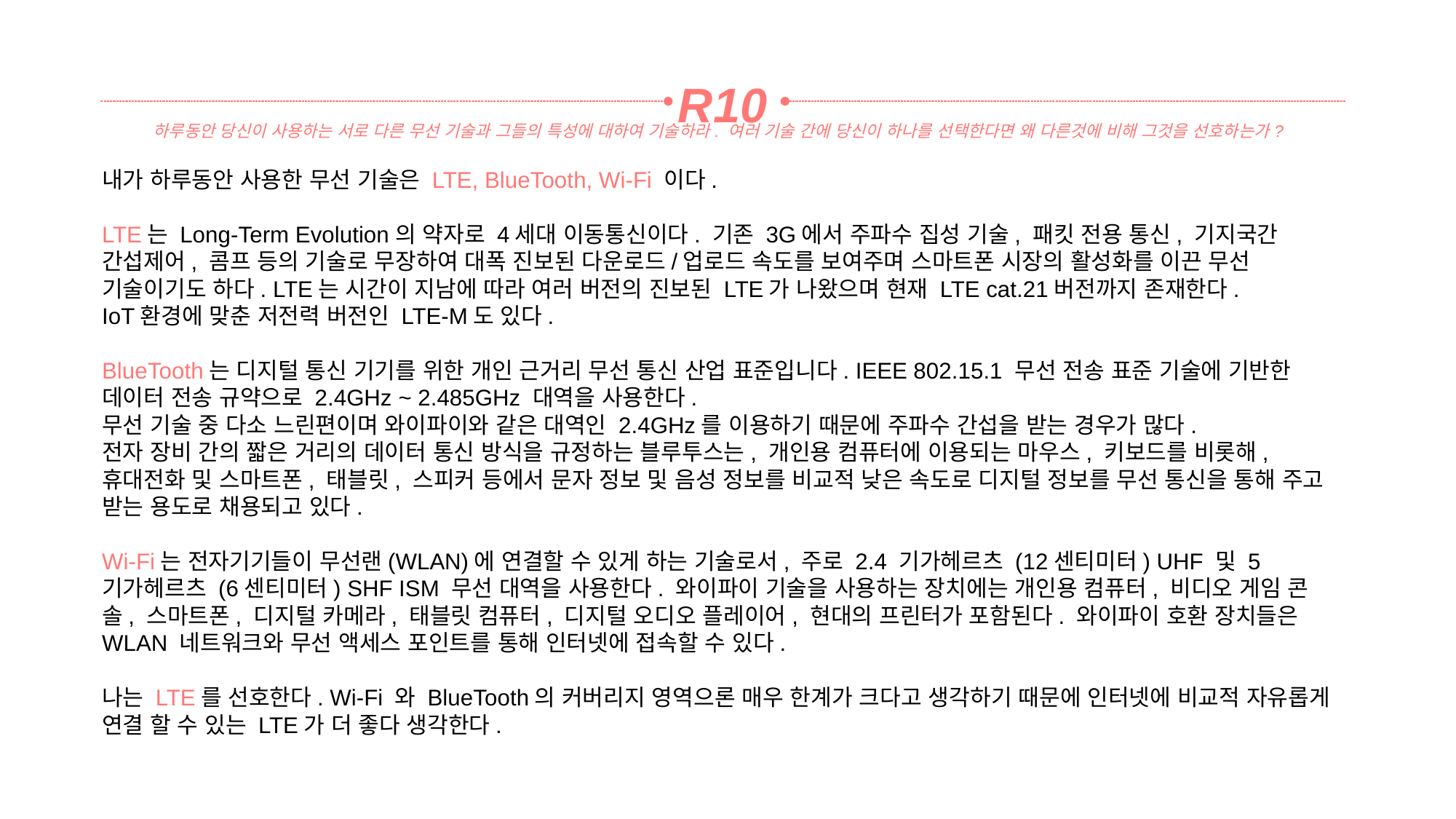

R10
하루동안 당신이 사용하는 서로 다른 무선 기술과 그들의 특성에 대하여 기술하라. 여러 기술 간에 당신이 하나를 선택한다면 왜 다른것에 비해 그것을 선호하는가?
내가 하루동안 사용한 무선 기술은 LTE, BlueTooth, Wi-Fi 이다.

LTE는 Long-Term Evolution의 약자로 4세대 이동통신이다. 기존 3G에서 주파수 집성 기술, 패킷 전용 통신, 기지국간 간섭제어, 콤프 등의 기술로 무장하여 대폭 진보된 다운로드/업로드 속도를 보여주며 스마트폰 시장의 활성화를 이끈 무선 기술이기도 하다. LTE는 시간이 지남에 따라 여러 버전의 진보된 LTE가 나왔으며 현재 LTE cat.21버전까지 존재한다.
IoT환경에 맞춘 저전력 버전인 LTE-M도 있다.

BlueTooth는 디지털 통신 기기를 위한 개인 근거리 무선 통신 산업 표준입니다. IEEE 802.15.1 무선 전송 표준 기술에 기반한 데이터 전송 규약으로 2.4GHz ~ 2.485GHz 대역을 사용한다.
무선 기술 중 다소 느린편이며 와이파이와 같은 대역인 2.4GHz를 이용하기 때문에 주파수 간섭을 받는 경우가 많다.
전자 장비 간의 짧은 거리의 데이터 통신 방식을 규정하는 블루투스는, 개인용 컴퓨터에 이용되는 마우스, 키보드를 비롯해, 휴대전화 및 스마트폰, 태블릿, 스피커 등에서 문자 정보 및 음성 정보를 비교적 낮은 속도로 디지털 정보를 무선 통신을 통해 주고 받는 용도로 채용되고 있다.
Wi-Fi는 전자기기들이 무선랜(WLAN)에 연결할 수 있게 하는 기술로서, 주로 2.4 기가헤르츠 (12센티미터) UHF 및 5 기가헤르츠 (6센티미터) SHF ISM 무선 대역을 사용한다. 와이파이 기술을 사용하는 장치에는 개인용 컴퓨터, 비디오 게임 콘솔, 스마트폰, 디지털 카메라, 태블릿 컴퓨터, 디지털 오디오 플레이어, 현대의 프린터가 포함된다. 와이파이 호환 장치들은 WLAN 네트워크와 무선 액세스 포인트를 통해 인터넷에 접속할 수 있다.

나는 LTE를 선호한다. Wi-Fi 와 BlueTooth의 커버리지 영역으론 매우 한계가 크다고 생각하기 때문에 인터넷에 비교적 자유롭게 연결 할 수 있는 LTE가 더 좋다 생각한다.